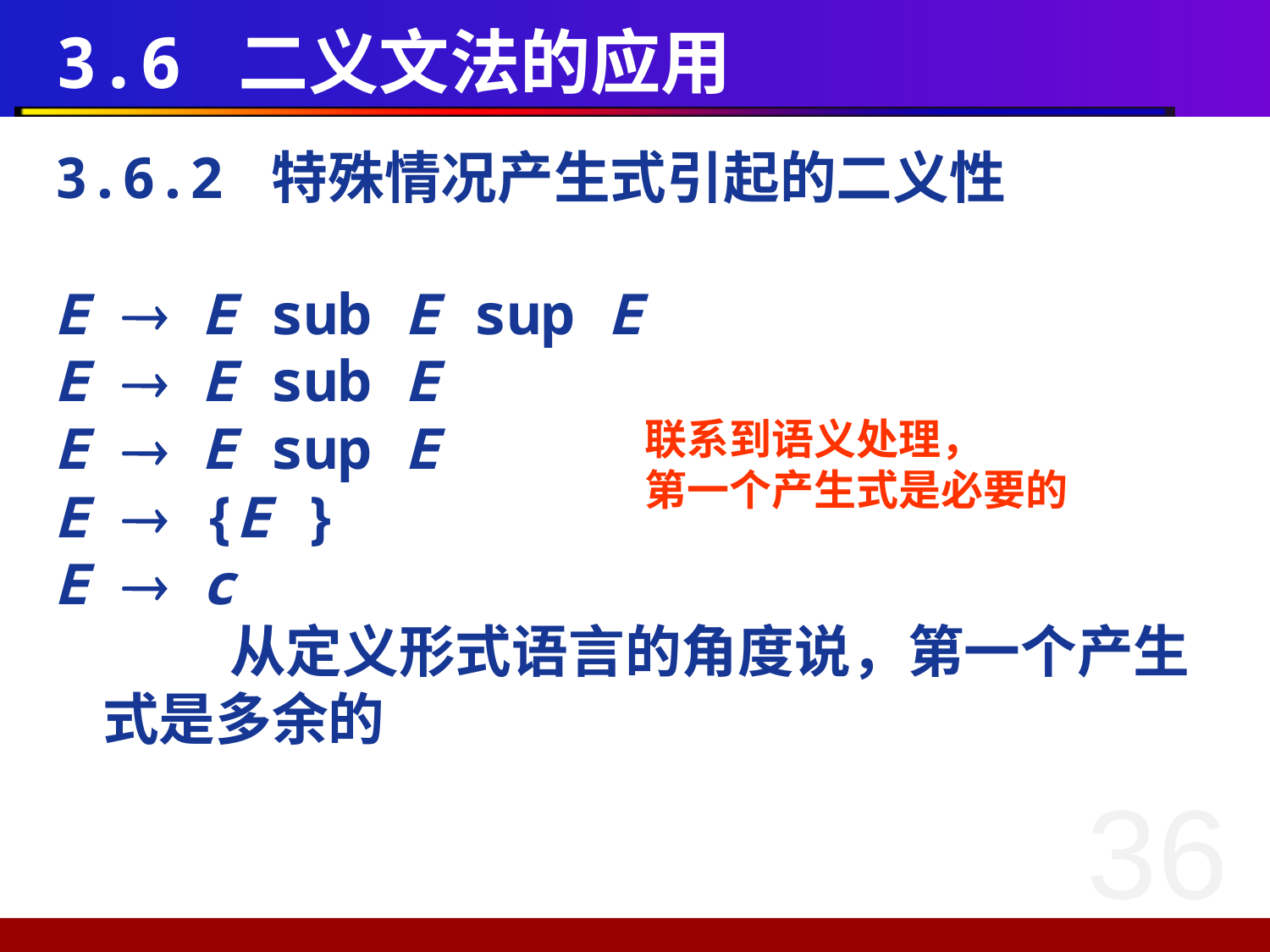

# 3.6  二义文法的应用
3.6.2 特殊情况产生式引起的二义性

E → E sub E sup E
E → E sub E
E → E sup E
E → {E }
E → c
		从定义形式语言的角度说，第一个产生式是多余的
联系到语义处理，
第一个产生式是必要的
36